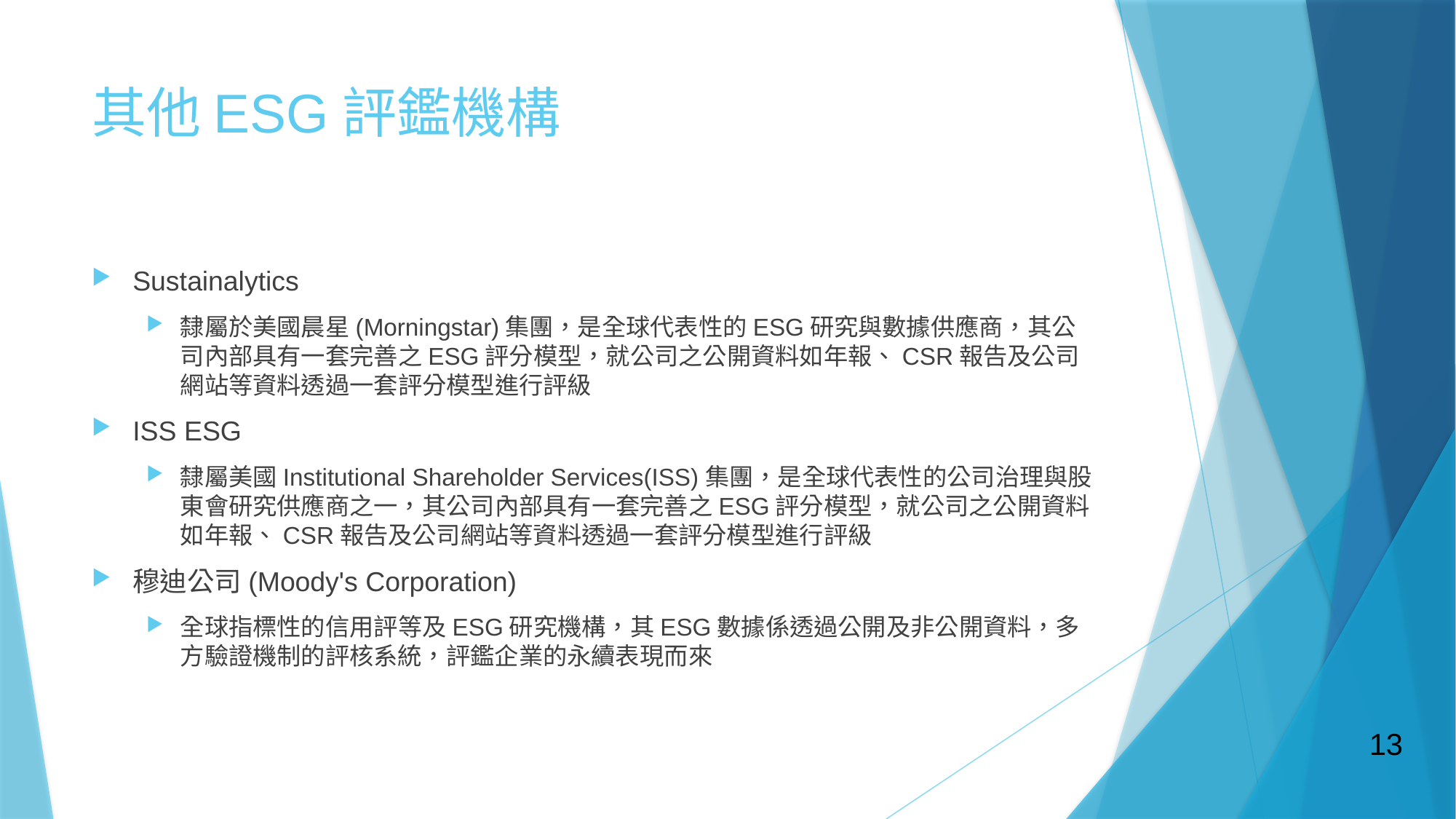

# 其他ESG評鑑機構
Sustainalytics
隸屬於美國晨星(Morningstar)集團，是全球代表性的ESG研究與數據供應商，其公司內部具有一套完善之ESG評分模型，就公司之公開資料如年報、CSR報告及公司網站等資料透過一套評分模型進行評級
ISS ESG
隸屬美國Institutional Shareholder Services(ISS)集團，是全球代表性的公司治理與股東會研究供應商之一，其公司內部具有一套完善之ESG評分模型，就公司之公開資料如年報、CSR報告及公司網站等資料透過一套評分模型進行評級
穆迪公司(Moody's Corporation)
全球指標性的信用評等及ESG研究機構，其ESG數據係透過公開及非公開資料，多方驗證機制的評核系統，評鑑企業的永續表現而來
13